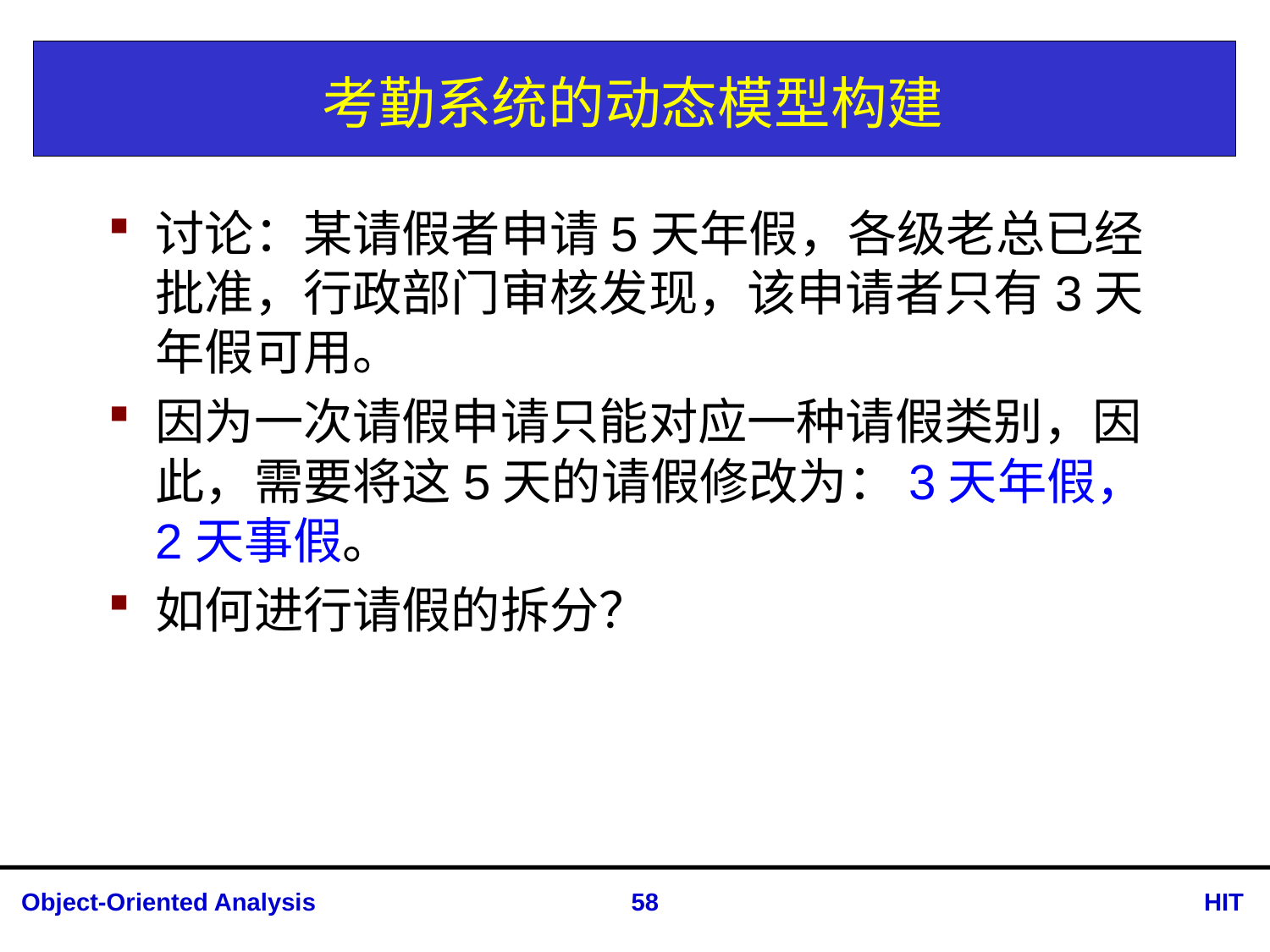

# 考勤系统的动态模型构建
讨论：某请假者申请5天年假，各级老总已经批准，行政部门审核发现，该申请者只有3天年假可用。
因为一次请假申请只能对应一种请假类别，因此，需要将这5天的请假修改为：3天年假，2天事假。
如何进行请假的拆分？